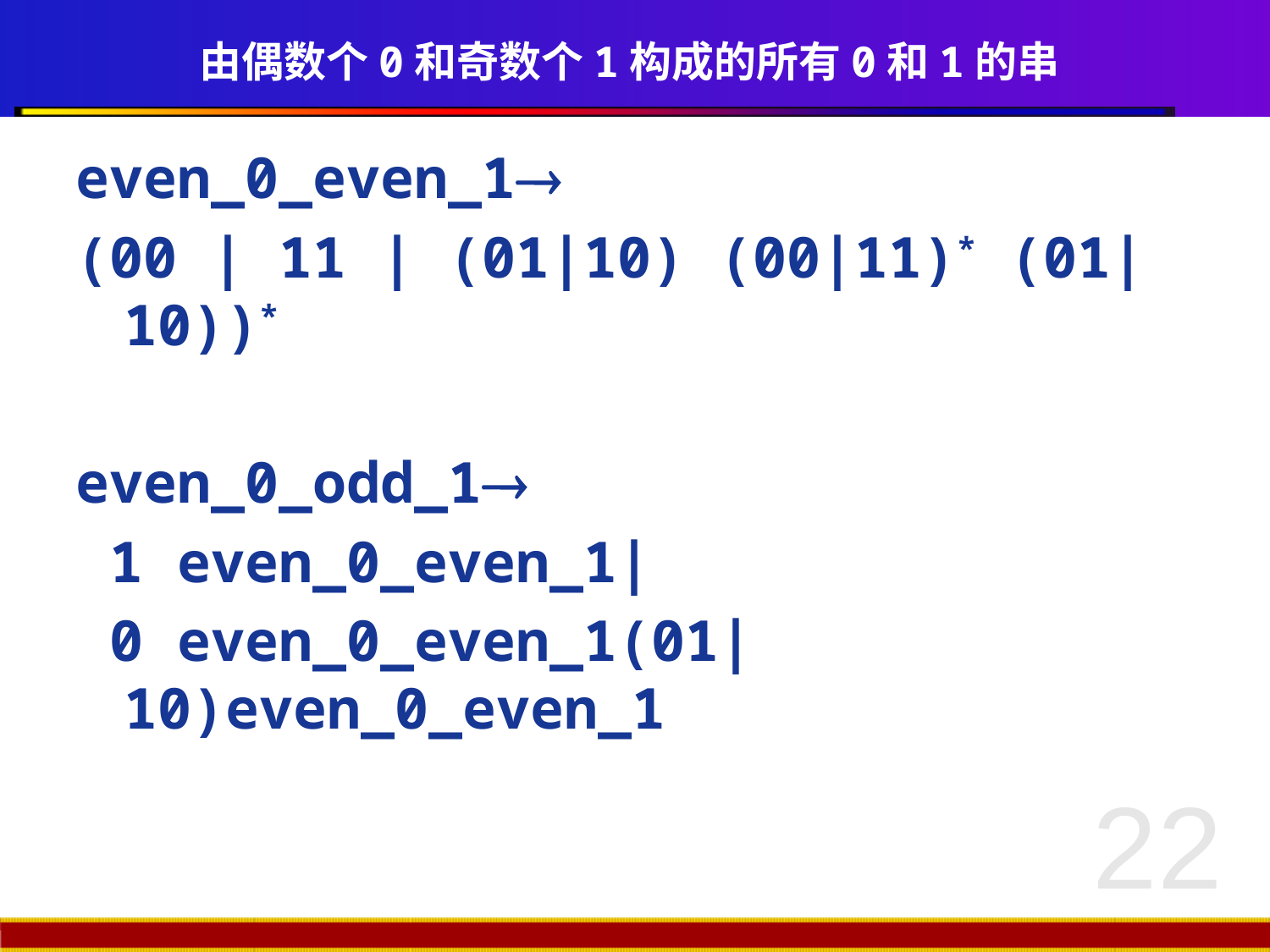

# 由偶数个0和奇数个1构成的所有0和1的串
even_0_even_1→
(00 | 11 | (01|10) (00|11)* (01|10))*

even_0_odd_1→
 1 even_0_even_1|
 0 even_0_even_1(01|10)even_0_even_1
22